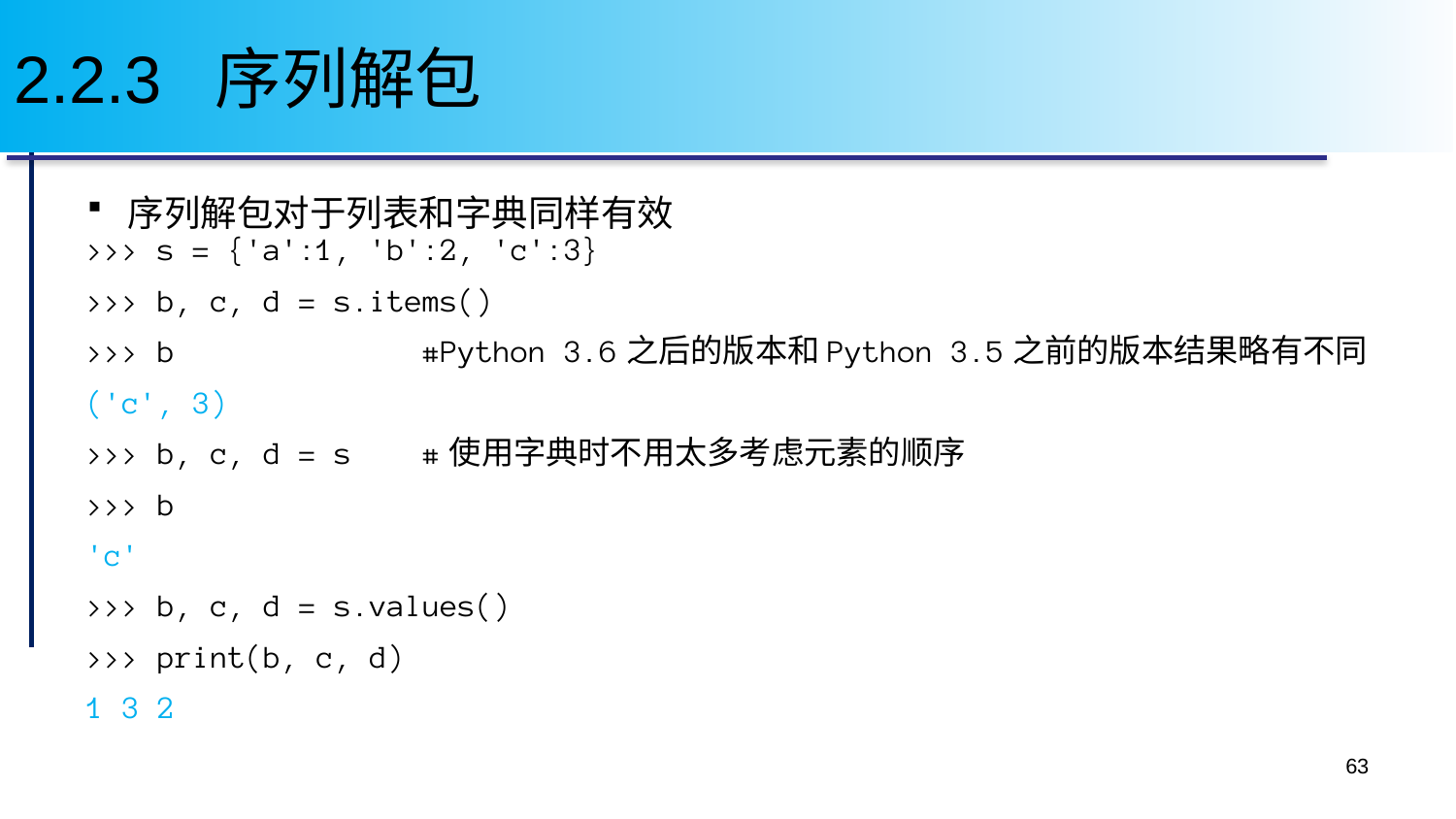

# 2.2.3  序列解包
序列解包对于列表和字典同样有效
>>> s = {'a':1, 'b':2, 'c':3}
>>> b, c, d = s.items()
>>> b              #Python 3.6之后的版本和Python 3.5之前的版本结果略有不同
('c', 3)
>>> b, c, d = s    #使用字典时不用太多考虑元素的顺序
>>> b
'c'
>>> b, c, d = s.values()
>>> print(b, c, d)
1 3 2
63